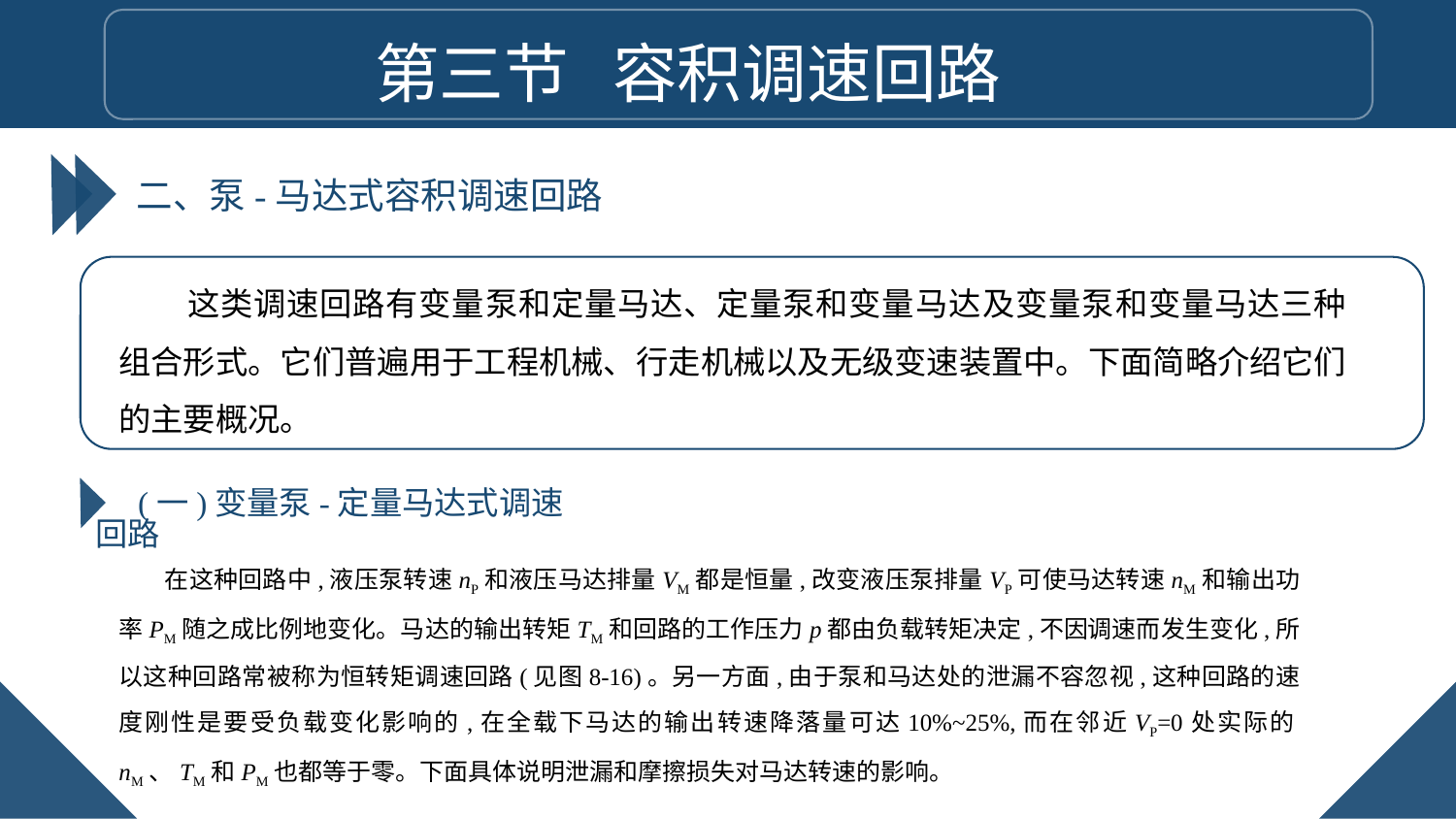

第三节   容积调速回路
二、泵-马达式容积调速回路

这类调速回路有变量泵和定量马达、定量泵和变量马达及变量泵和变量马达三种组合形式。它们普遍用于工程机械、行走机械以及无级变速装置中。下面简略介绍它们的主要概况。
(一)变量泵-定量马达式调速回路

在这种回路中,液压泵转速nP和液压马达排量VM都是恒量,改变液压泵排量VP可使马达转速nM和输出功率PM随之成比例地变化。马达的输出转矩TM和回路的工作压力p都由负载转矩决定,不因调速而发生变化,所以这种回路常被称为恒转矩调速回路(见图8-16)。另一方面,由于泵和马达处的泄漏不容忽视,这种回路的速度刚性是要受负载变化影响的,在全载下马达的输出转速降落量可达10%~25%,而在邻近VP=0处实际的nM、TM和PM也都等于零。下面具体说明泄漏和摩擦损失对马达转速的影响。